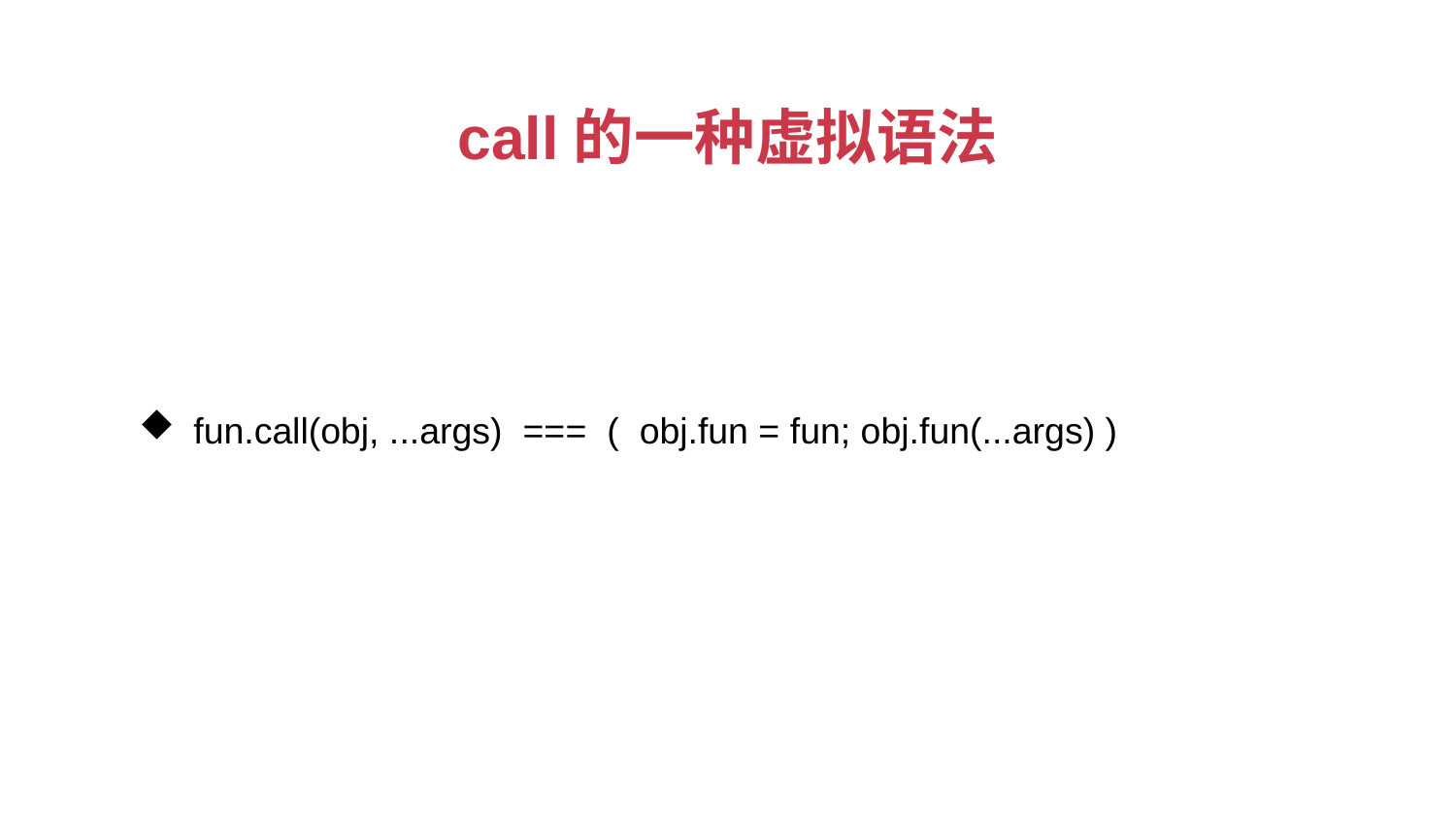

call的一种虚拟语法
fun.call(obj, ...args)  ===  (  obj.fun = fun; obj.fun(...args) )